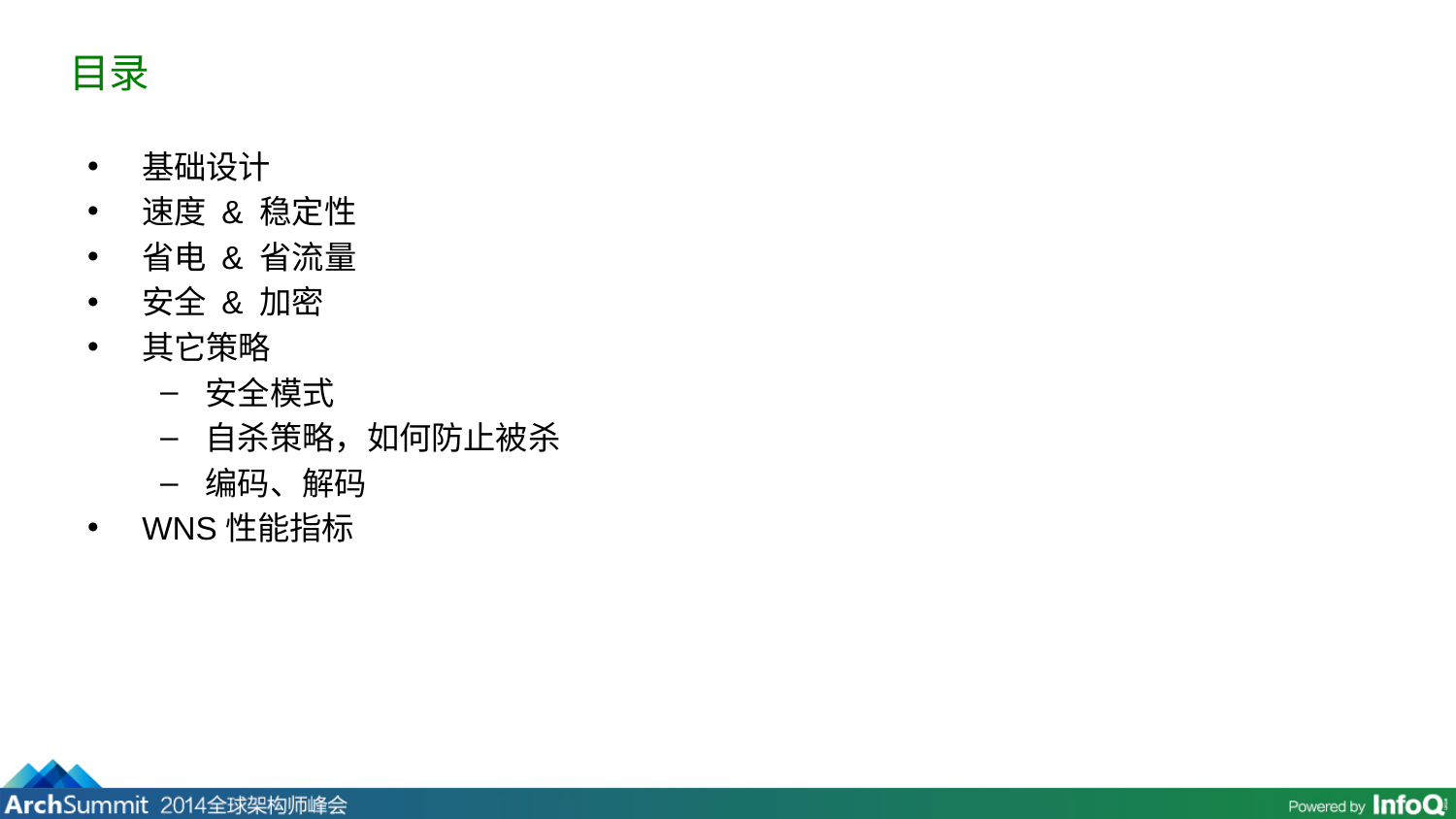

# 目录
基础设计
速度 & 稳定性
省电 & 省流量
安全 & 加密
其它策略
安全模式
自杀策略，如何防止被杀
编码、解码
WNS性能指标